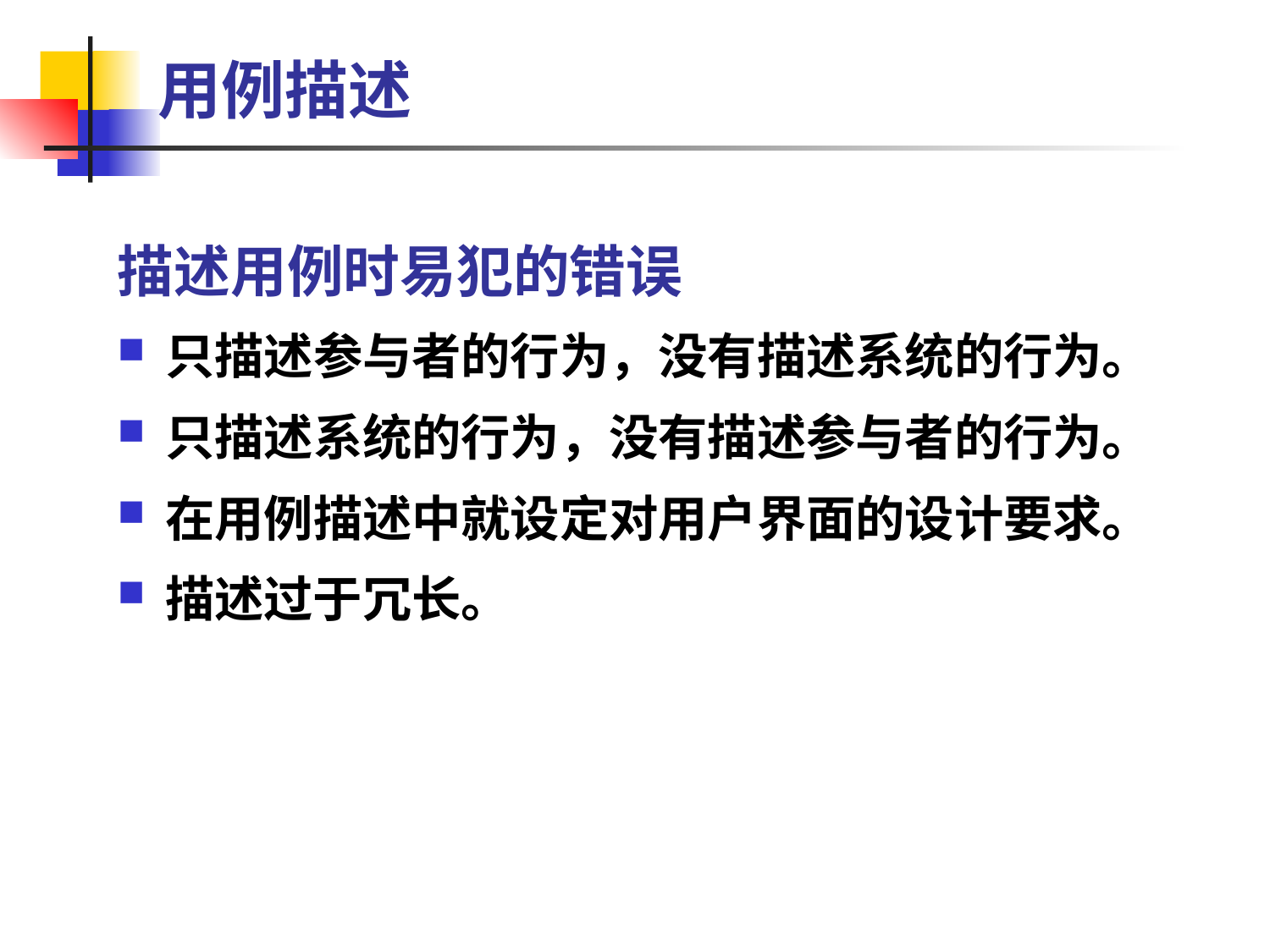

用例描述
描述用例时易犯的错误
只描述参与者的行为，没有描述系统的行为。
只描述系统的行为，没有描述参与者的行为。
在用例描述中就设定对用户界面的设计要求。
描述过于冗长。